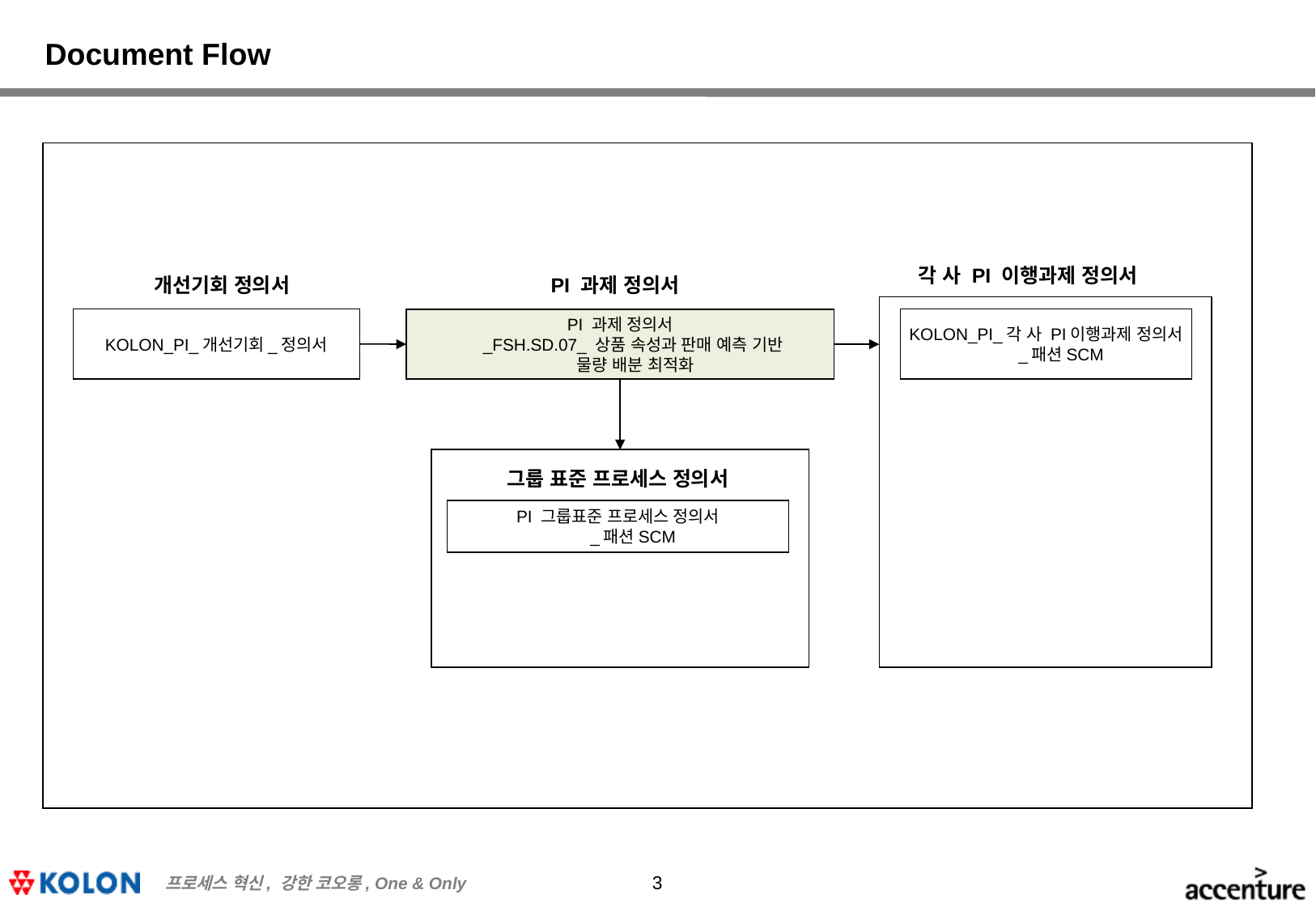

# Document Flow

각 사 PI 이행과제 정의서
PI 과제 정의서
개선기회 정의서

KOLON_PI_개선기회_정의서
KOLON_PI_각 사 PI이행과제 정의서
_패션SCM
PI 과제 정의서
_FSH.SD.07_ 상품 속성과 판매 예측 기반
물량 배분 최적화

그룹 표준 프로세스 정의서
PI 그룹표준 프로세스 정의서
_패션SCM